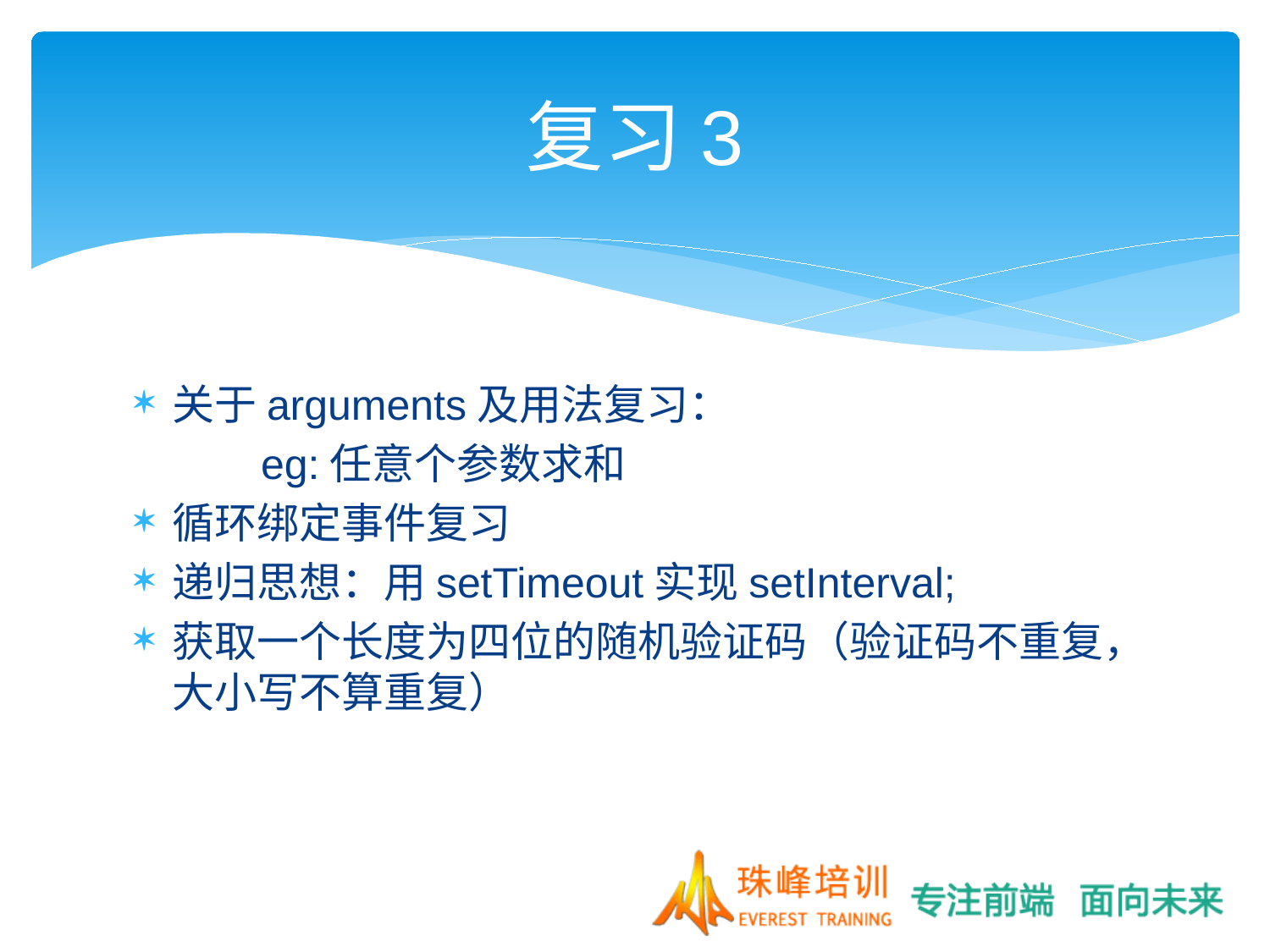

# 复习3
关于arguments及用法复习：
	eg:任意个参数求和
循环绑定事件复习
递归思想：用setTimeout实现setInterval;
获取一个长度为四位的随机验证码（验证码不重复，大小写不算重复）